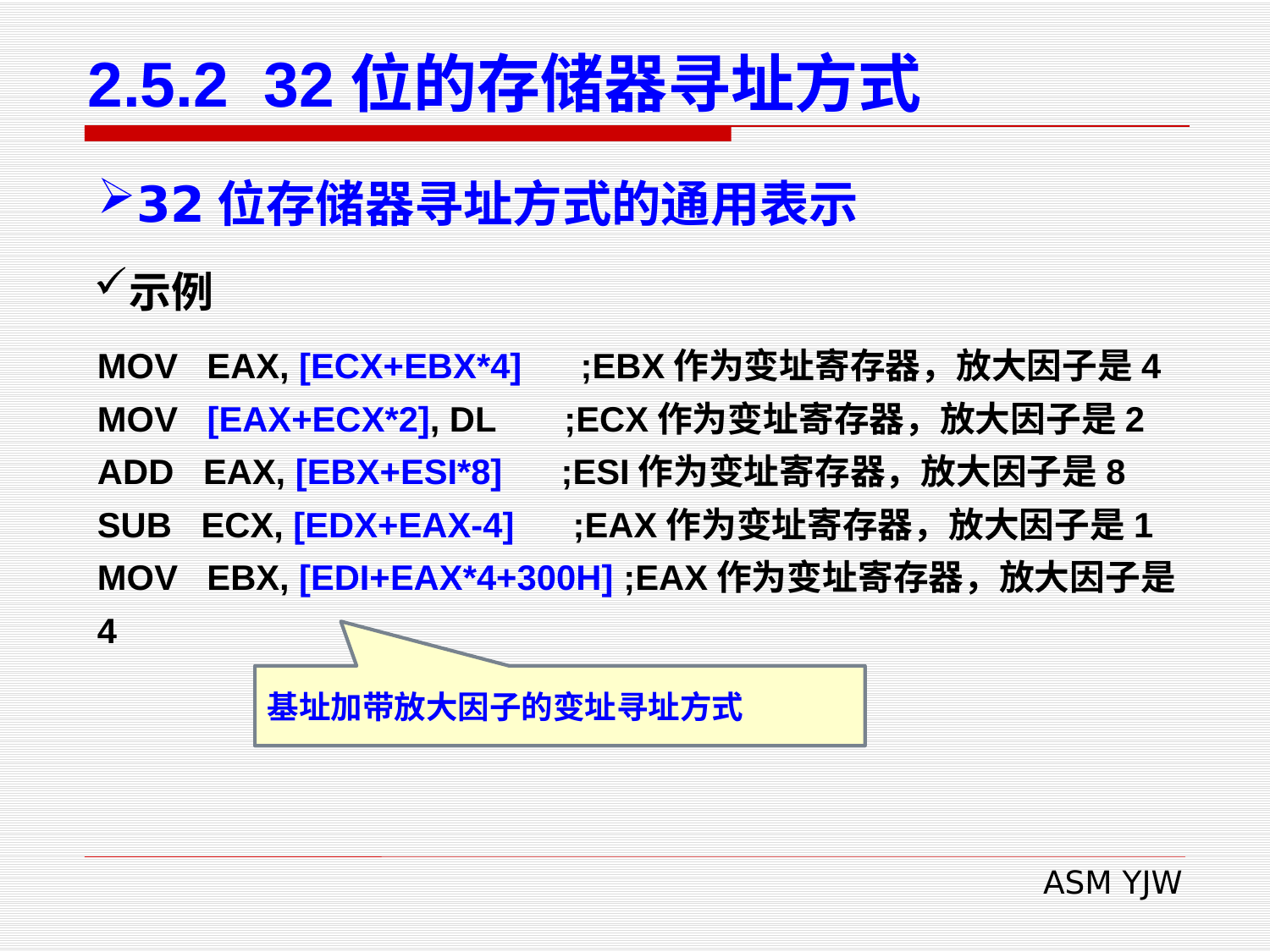

# 2.5.2  32位的存储器寻址方式
32位存储器寻址方式的通用表示
示例

MOV   EAX, [ECX+EBX*4]      ;EBX作为变址寄存器，放大因子是4
MOV   [EAX+ECX*2], DL       ;ECX作为变址寄存器，放大因子是2
ADD   EAX, [EBX+ESI*8]      ;ESI作为变址寄存器，放大因子是8
SUB   ECX, [EDX+EAX-4]      ;EAX作为变址寄存器，放大因子是1
MOV   EBX, [EDI+EAX*4+300H] ;EAX作为变址寄存器，放大因子是4
基址加带放大因子的变址寻址方式